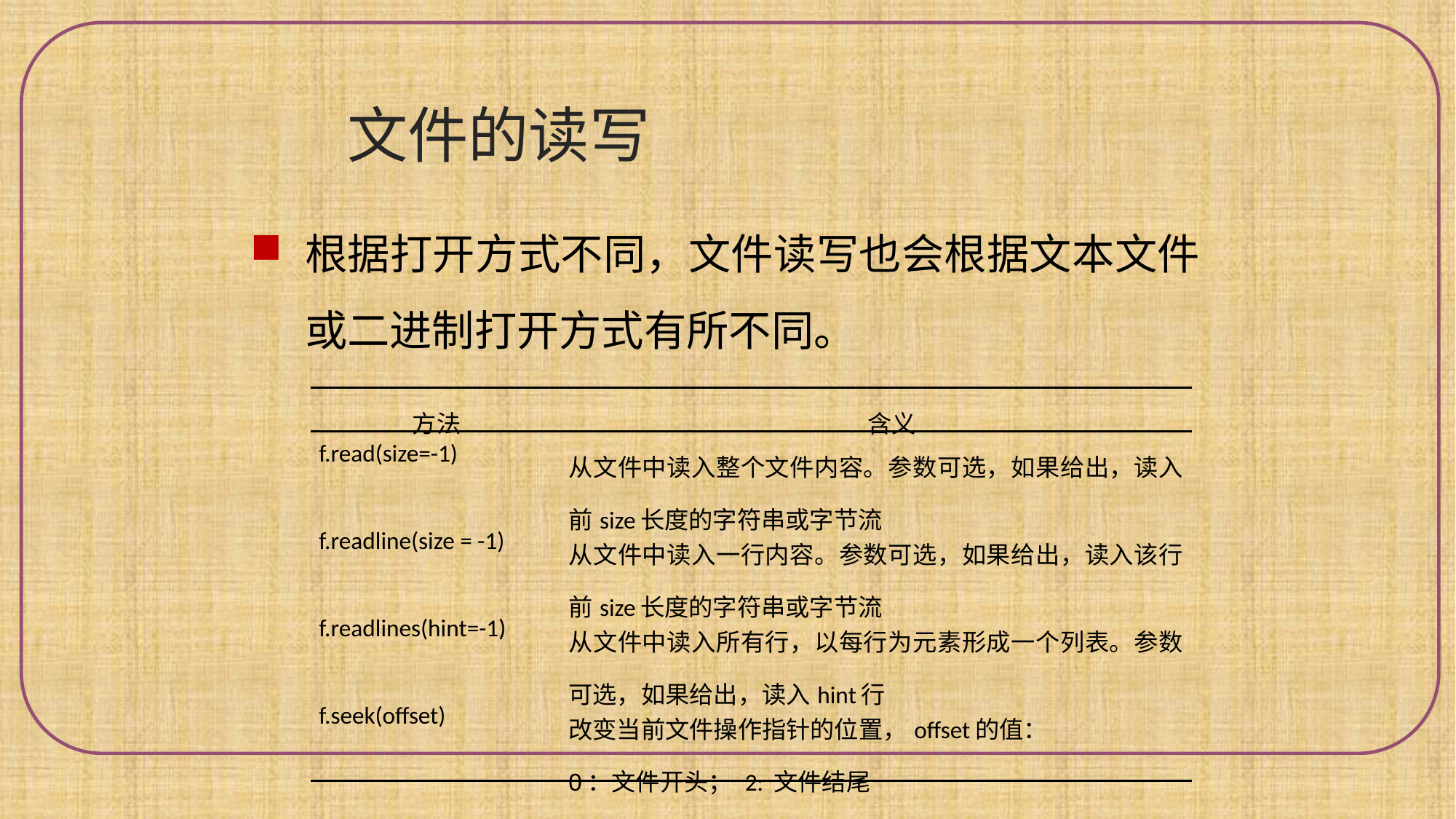

文件的读写
根据打开方式不同，文件读写也会根据文本文件或二进制打开方式有所不同。
| 方法 | 含义 |
| --- | --- |
| f.read(size=-1) | 从文件中读入整个文件内容。参数可选，如果给出，读入前size长度的字符串或字节流 |
| f.readline(size = -1) | 从文件中读入一行内容。参数可选，如果给出，读入该行前size长度的字符串或字节流 |
| f.readlines(hint=-1) | 从文件中读入所有行，以每行为元素形成一个列表。参数可选，如果给出，读入hint行 |
| f.seek(offset) | 改变当前文件操作指针的位置，offset的值： 0：文件开头； 2: 文件结尾 |